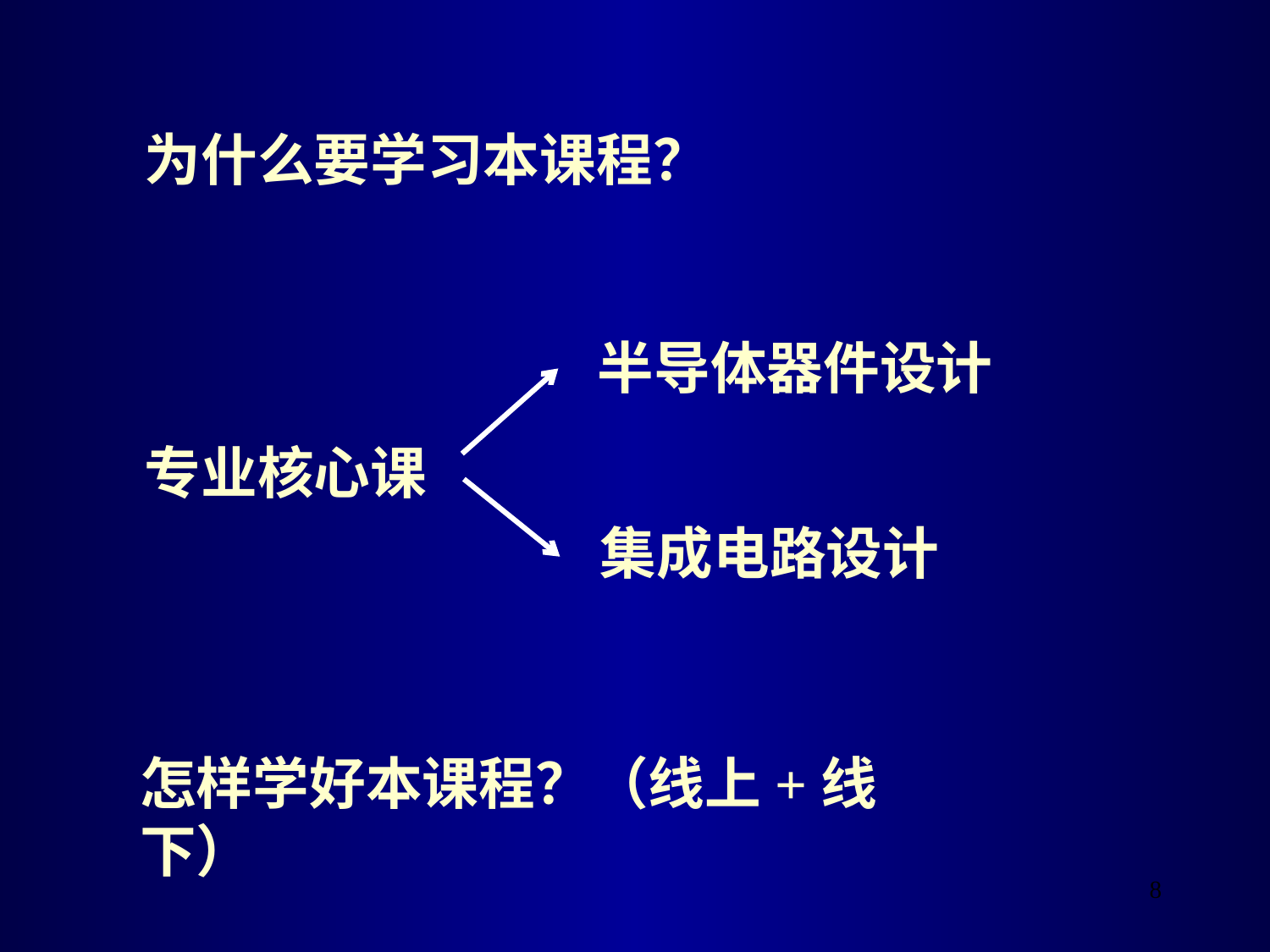

为什么要学习本课程？
半导体器件设计
专业核心课
集成电路设计
怎样学好本课程？（线上+线下）
8